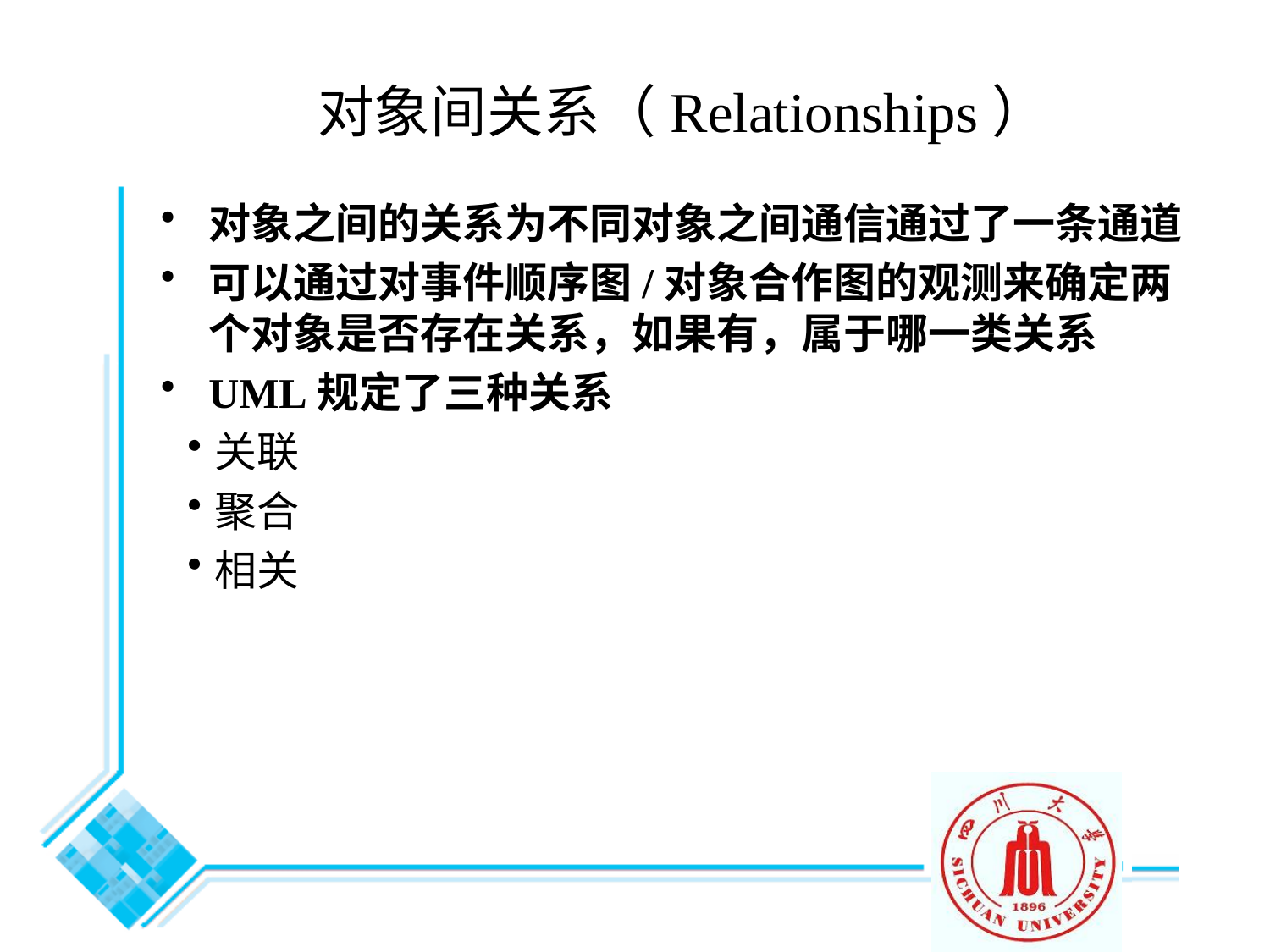

# 对象间关系（Relationships）
对象之间的关系为不同对象之间通信通过了一条通道
可以通过对事件顺序图/对象合作图的观测来确定两个对象是否存在关系，如果有，属于哪一类关系
UML规定了三种关系
关联
聚合
相关